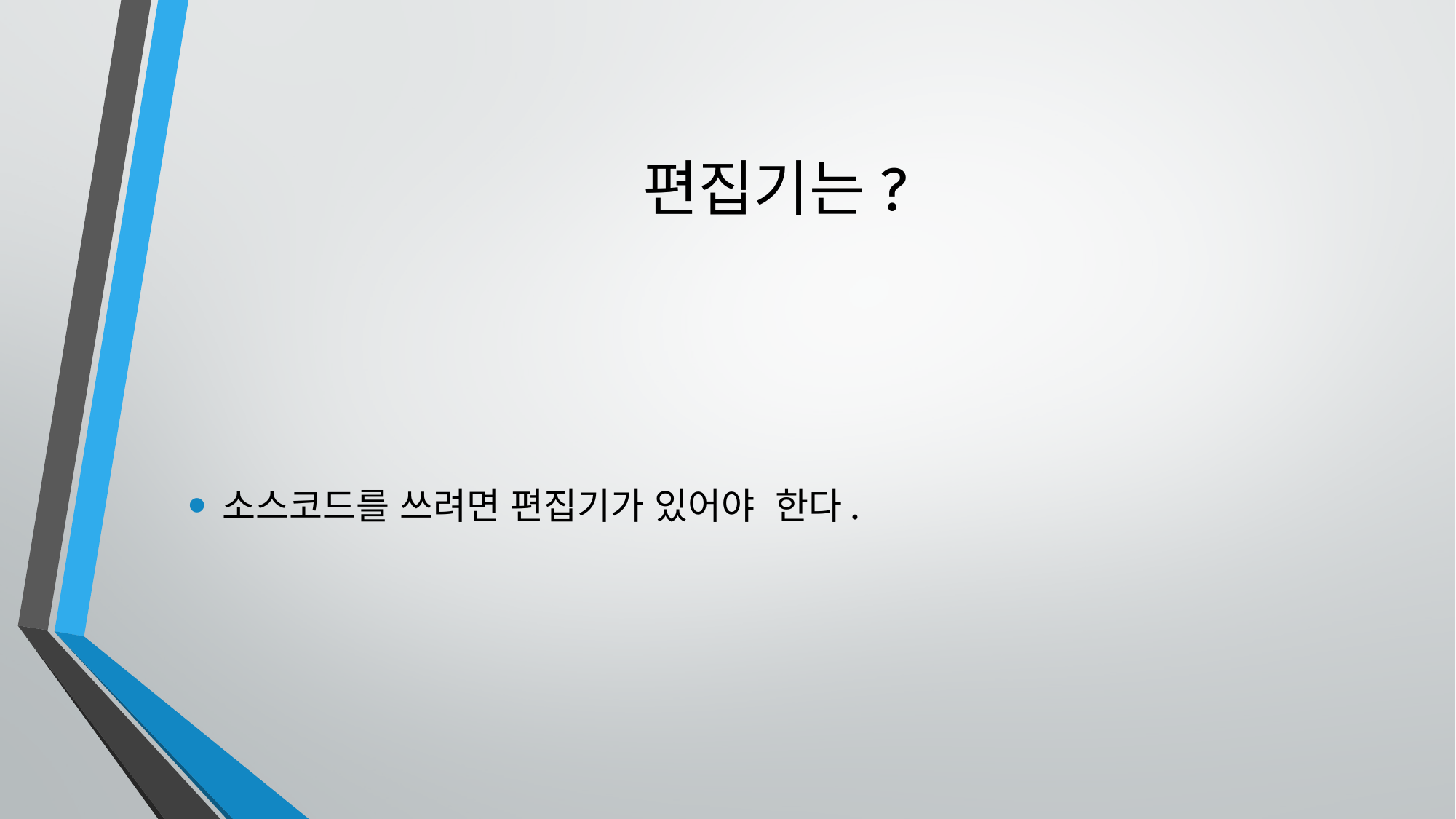

# 편집기는?
소스코드를 쓰려면 편집기가 있어야  한다.